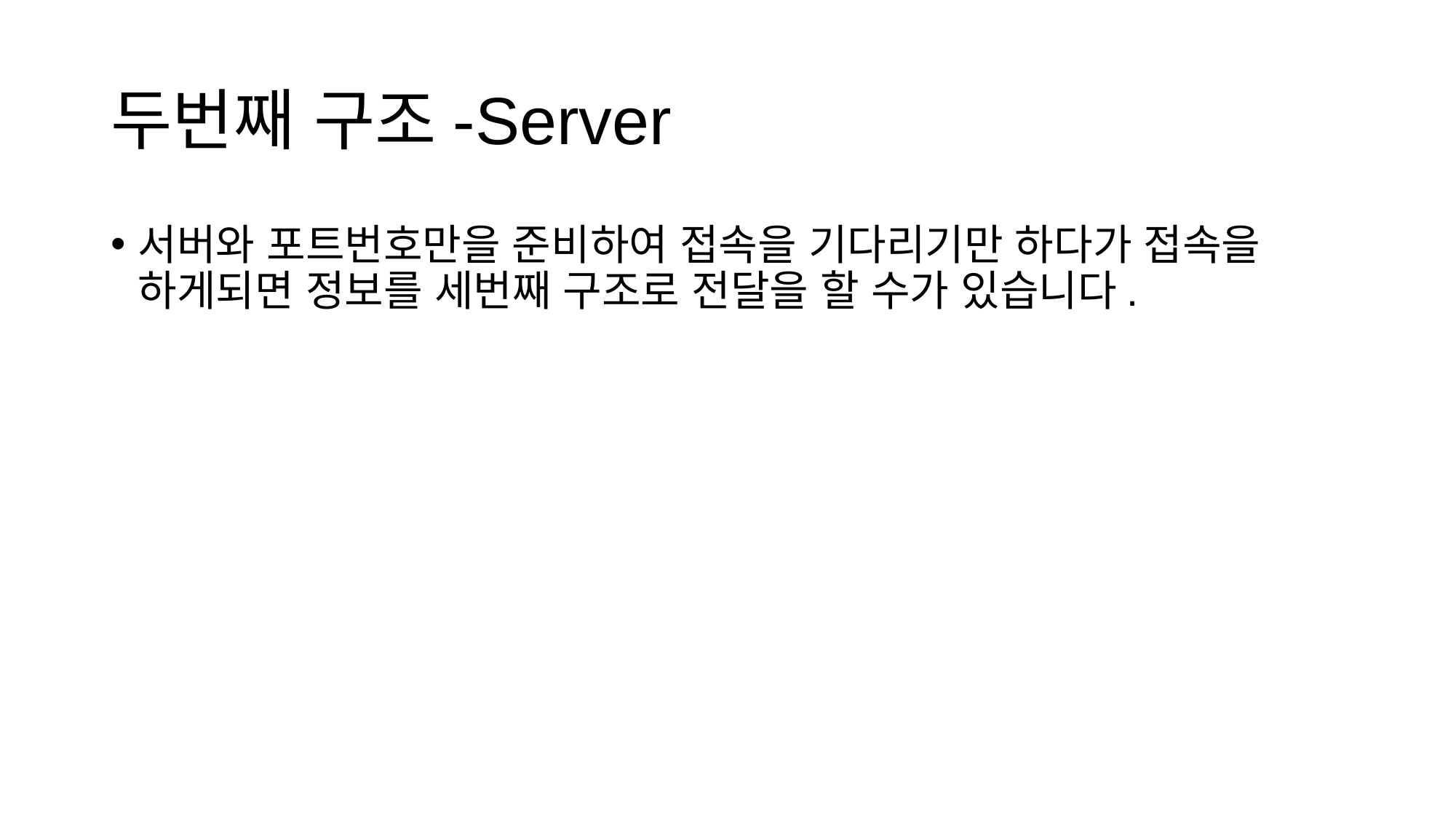

# 두번째 구조-Server
서버와 포트번호만을 준비하여 접속을 기다리기만 하다가 접속을 하게되면 정보를 세번째 구조로 전달을 할 수가 있습니다.